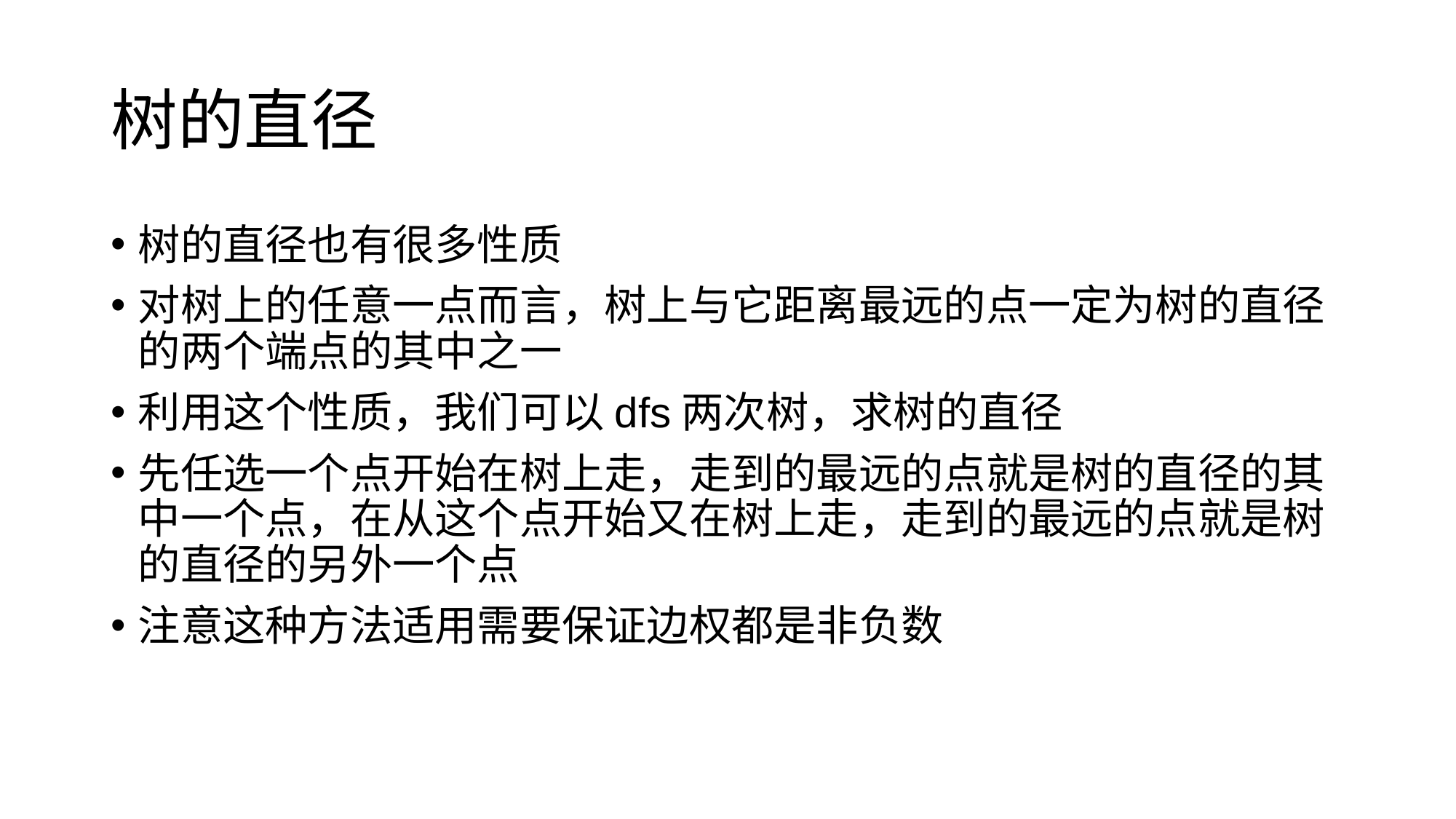

# 树的直径
树的直径也有很多性质
对树上的任意一点而言，树上与它距离最远的点一定为树的直径的两个端点的其中之一
利用这个性质，我们可以dfs两次树，求树的直径
先任选一个点开始在树上走，走到的最远的点就是树的直径的其中一个点，在从这个点开始又在树上走，走到的最远的点就是树的直径的另外一个点
注意这种方法适用需要保证边权都是非负数